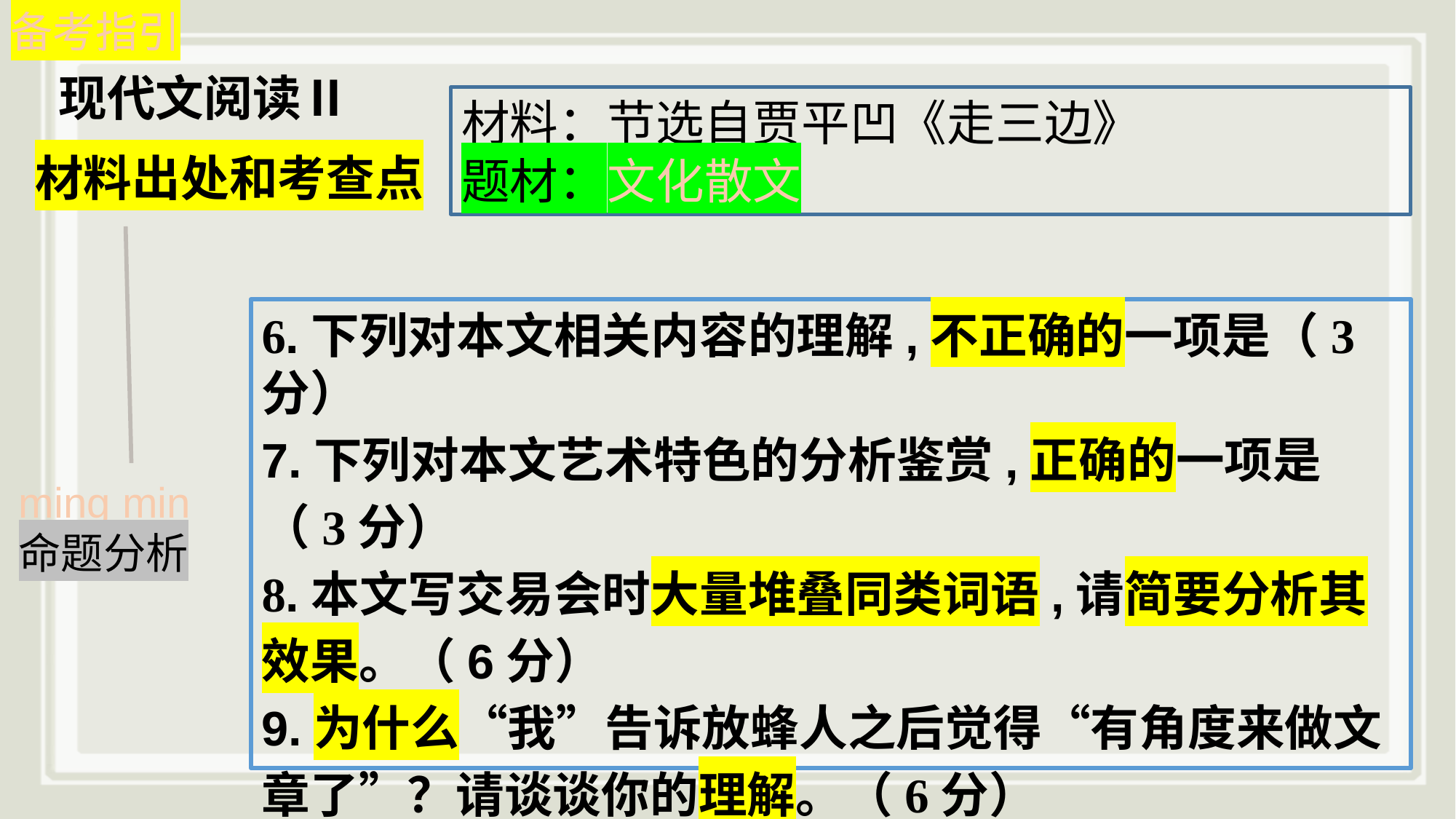

备考指引
现代文阅读Ⅱ
材料：节选自贾平凹《走三边》
题材：文化散文
# 材料出处和考查点
6.下列对本文相关内容的理解,不正确的一项是（3分）7.下列对本文艺术特色的分析鉴赏,正确的一项是（3分）
8.本文写交易会时大量堆叠同类词语,请简要分析其效果。（6分）9.为什么“我”告诉放蜂人之后觉得“有角度来做文章了”？请谈谈你的理解。（6分）
ming min命题分析